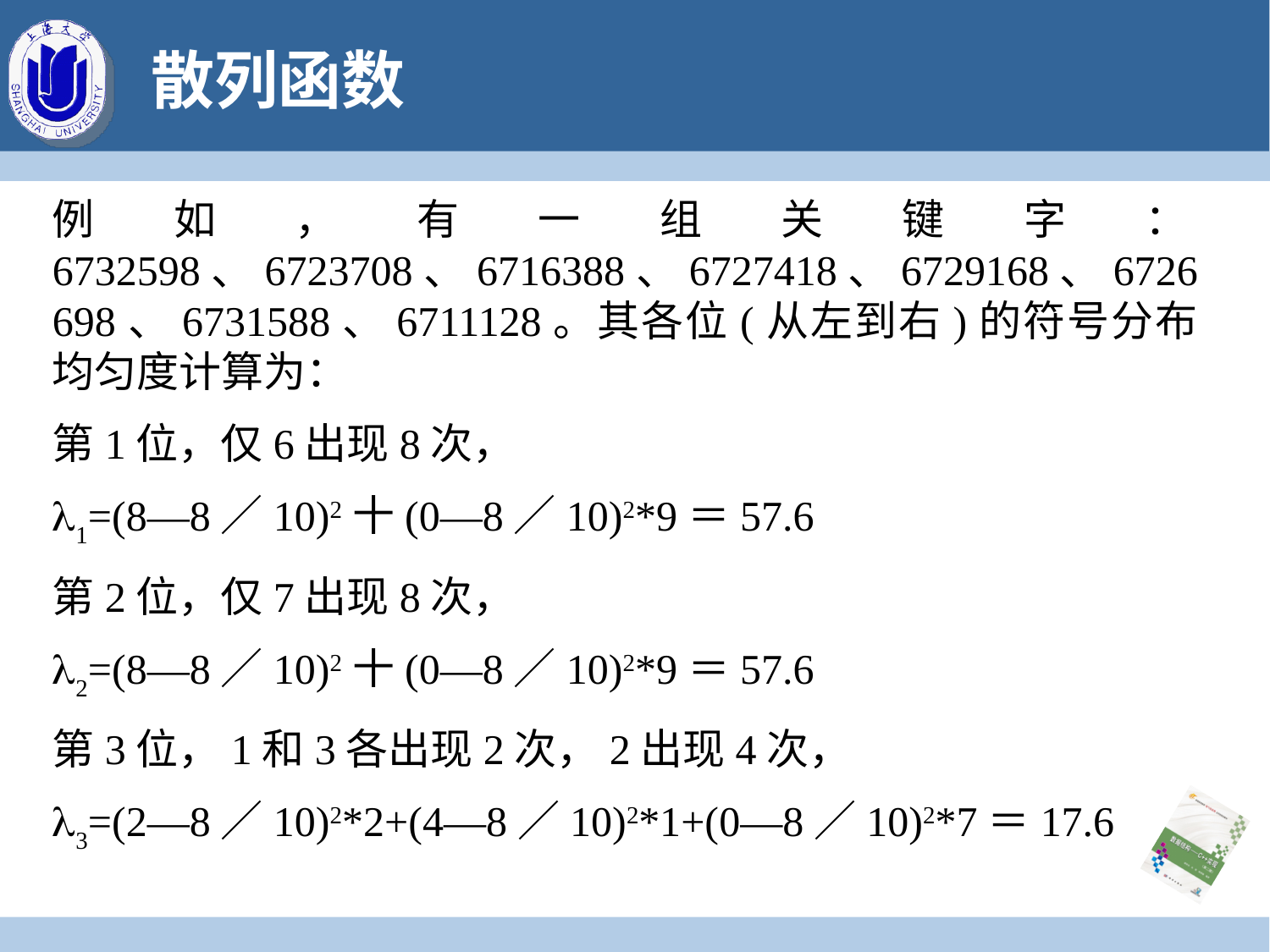

# 散列函数
例如，有一组关键字：6732598、6723708、6716388、6727418、6729168、6726698、6731588、6711128。其各位(从左到右)的符号分布均匀度计算为：
第1位，仅6出现8次，
λ1=(8—8／10)2十(0—8／10)2*9＝57.6
第2位，仅7出现8次，
λ2=(8—8／10)2十(0—8／10)2*9＝57.6
第3位，1和3各出现2次，2出现4次，
λ3=(2—8／10)2*2+(4—8／10)2*1+(0—8／10)2*7＝17.6